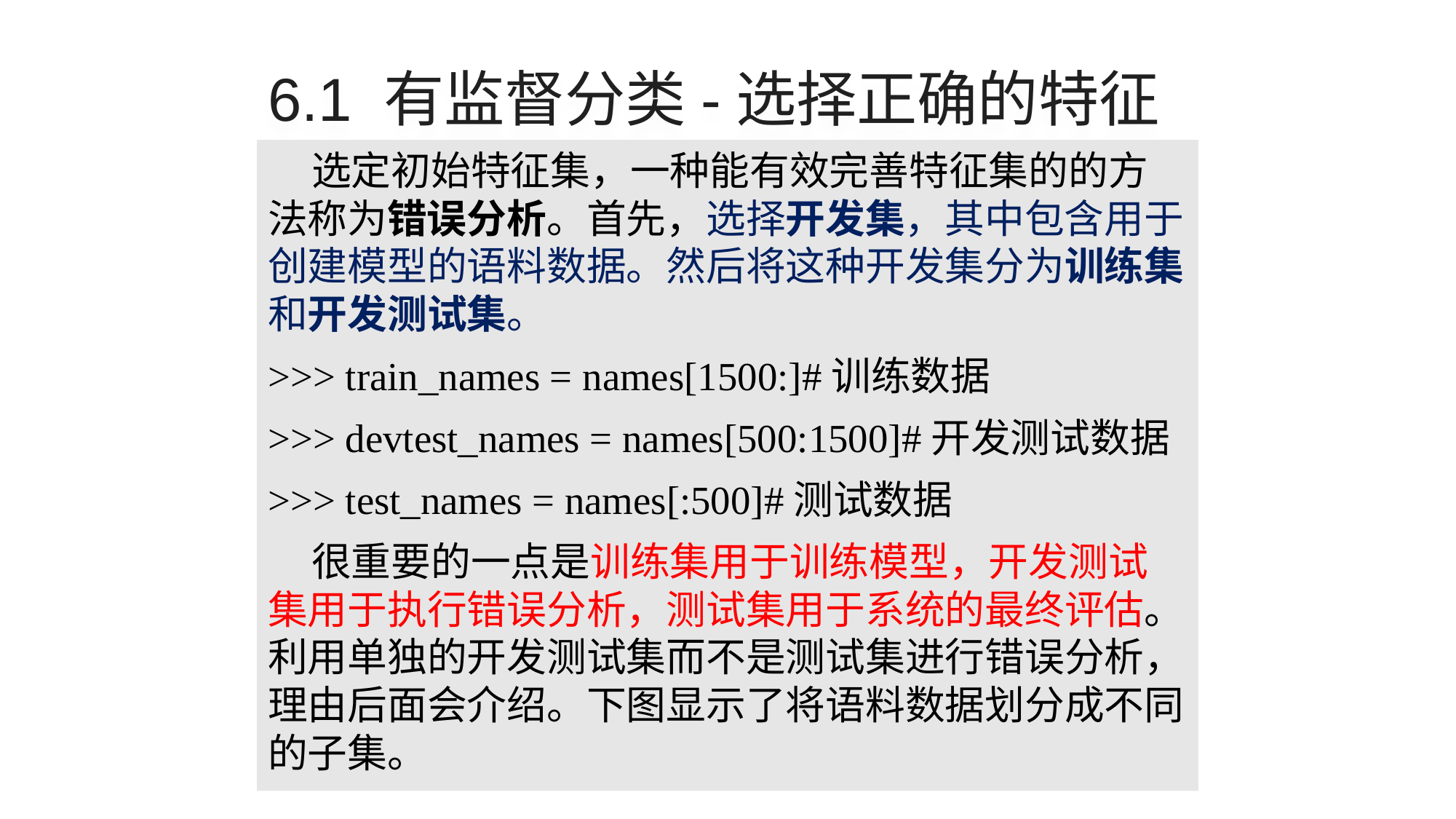

# 6.1 有监督分类-选择正确的特征
选定初始特征集，一种能有效完善特征集的的方法称为错误分析。首先，选择开发集，其中包含用于创建模型的语料数据。然后将这种开发集分为训练集和开发测试集。
>>> train_names = names[1500:]#训练数据
>>> devtest_names = names[500:1500]#开发测试数据
>>> test_names = names[:500]#测试数据
很重要的一点是训练集用于训练模型，开发测试集用于执行错误分析，测试集用于系统的最终评估。利用单独的开发测试集而不是测试集进行错误分析，理由后面会介绍。下图显示了将语料数据划分成不同的子集。